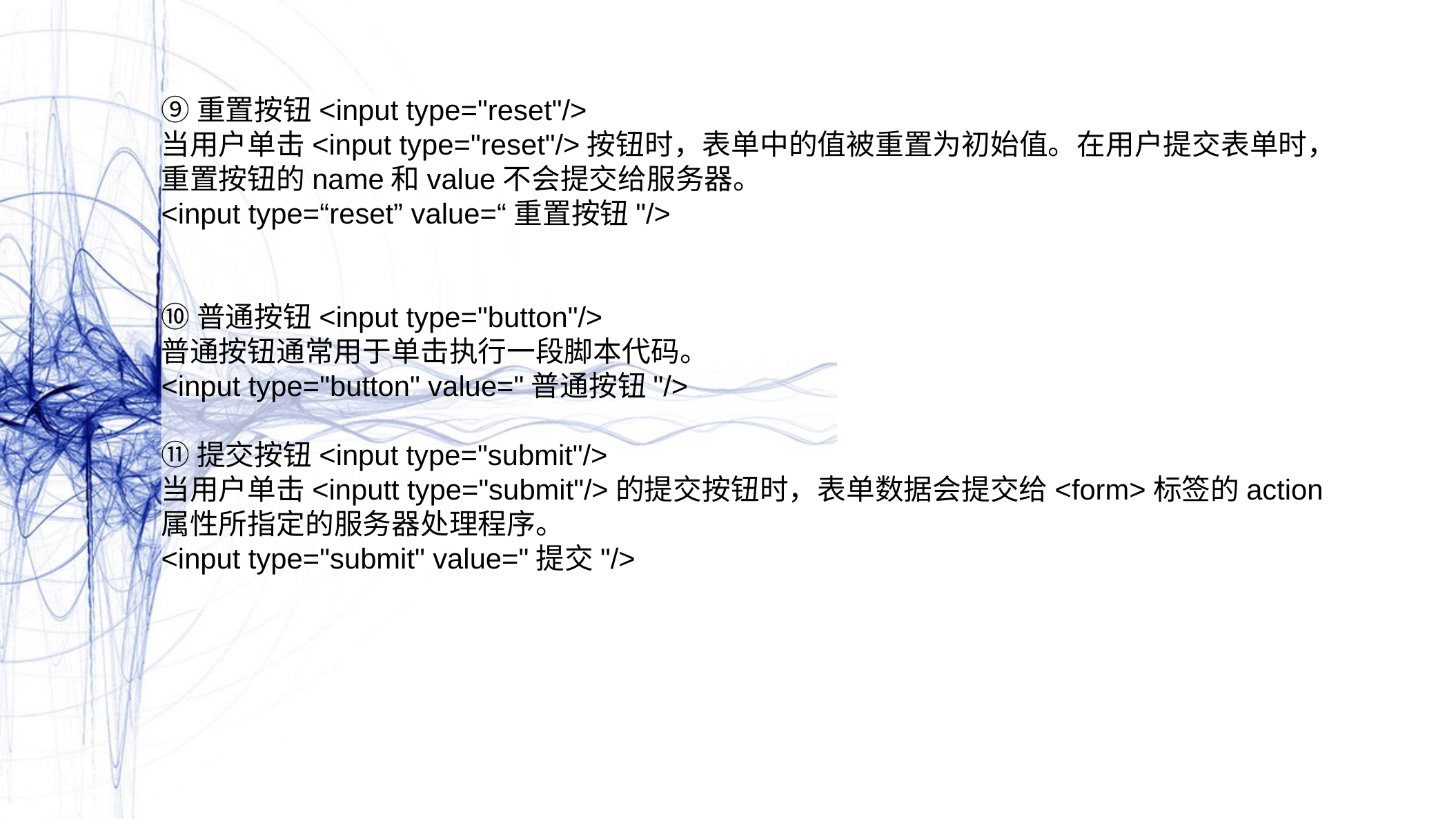

⑨重置按钮<input type="reset"/>
当用户单击<input type="reset"/>按钮时，表单中的值被重置为初始值。在用户提交表单时，重置按钮的name和value不会提交给服务器。
<input type=“reset” value=“重置按钮"/>

⑩普通按钮<input type="button"/>
普通按钮通常用于单击执行一段脚本代码。
<input type="button" value="普通按钮"/>

⑪提交按钮<input type="submit"/>
当用户单击<inputt type="submit"/>的提交按钮时，表单数据会提交给<form>标签的action属性所指定的服务器处理程序。
<input type="submit" value="提交"/>